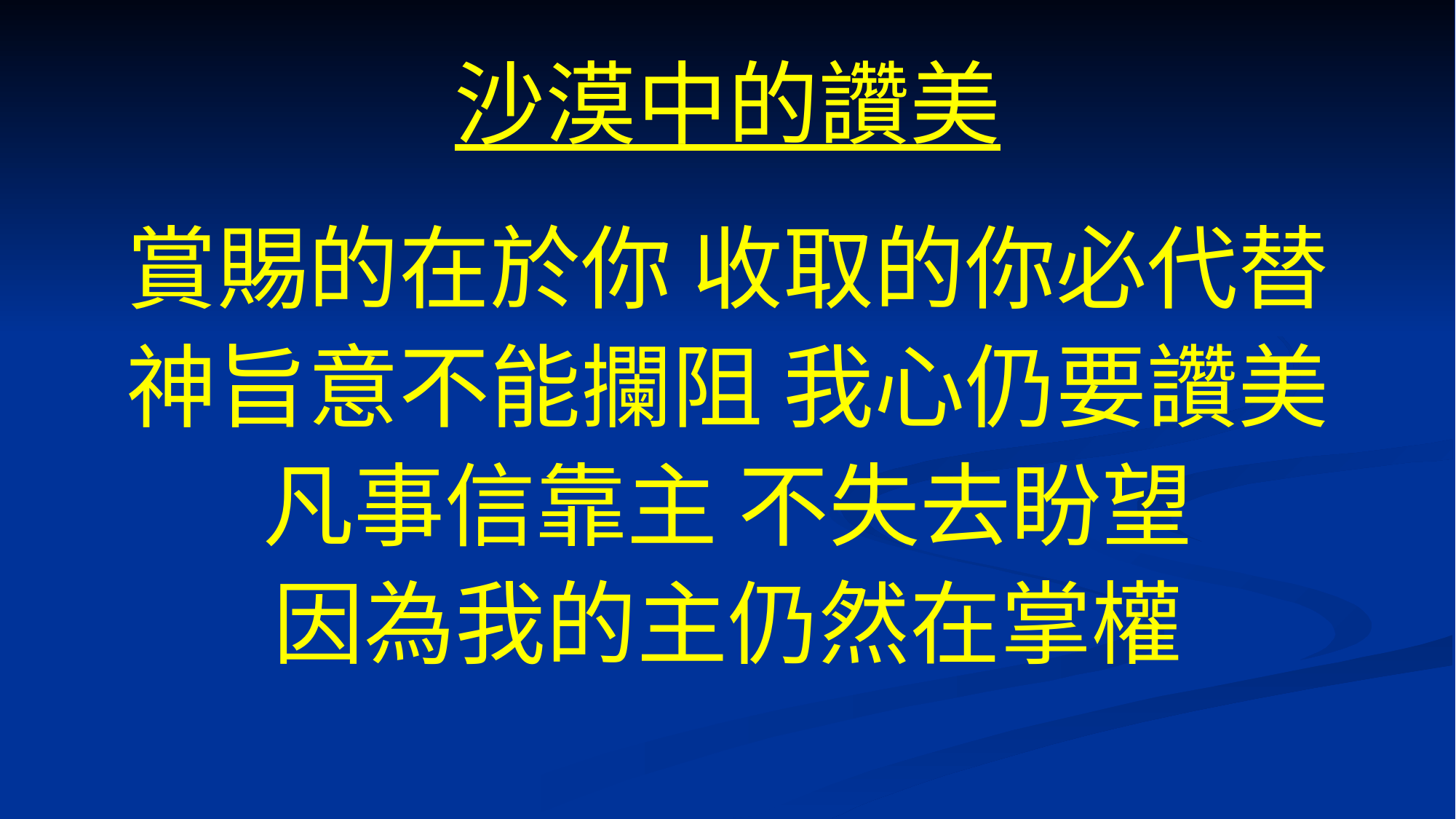

# 沙漠中的讚美
賞賜的在於你 收取的你必代替
神旨意不能攔阻 我心仍要讚美
凡事信靠主 不失去盼望
因為我的主仍然在掌權